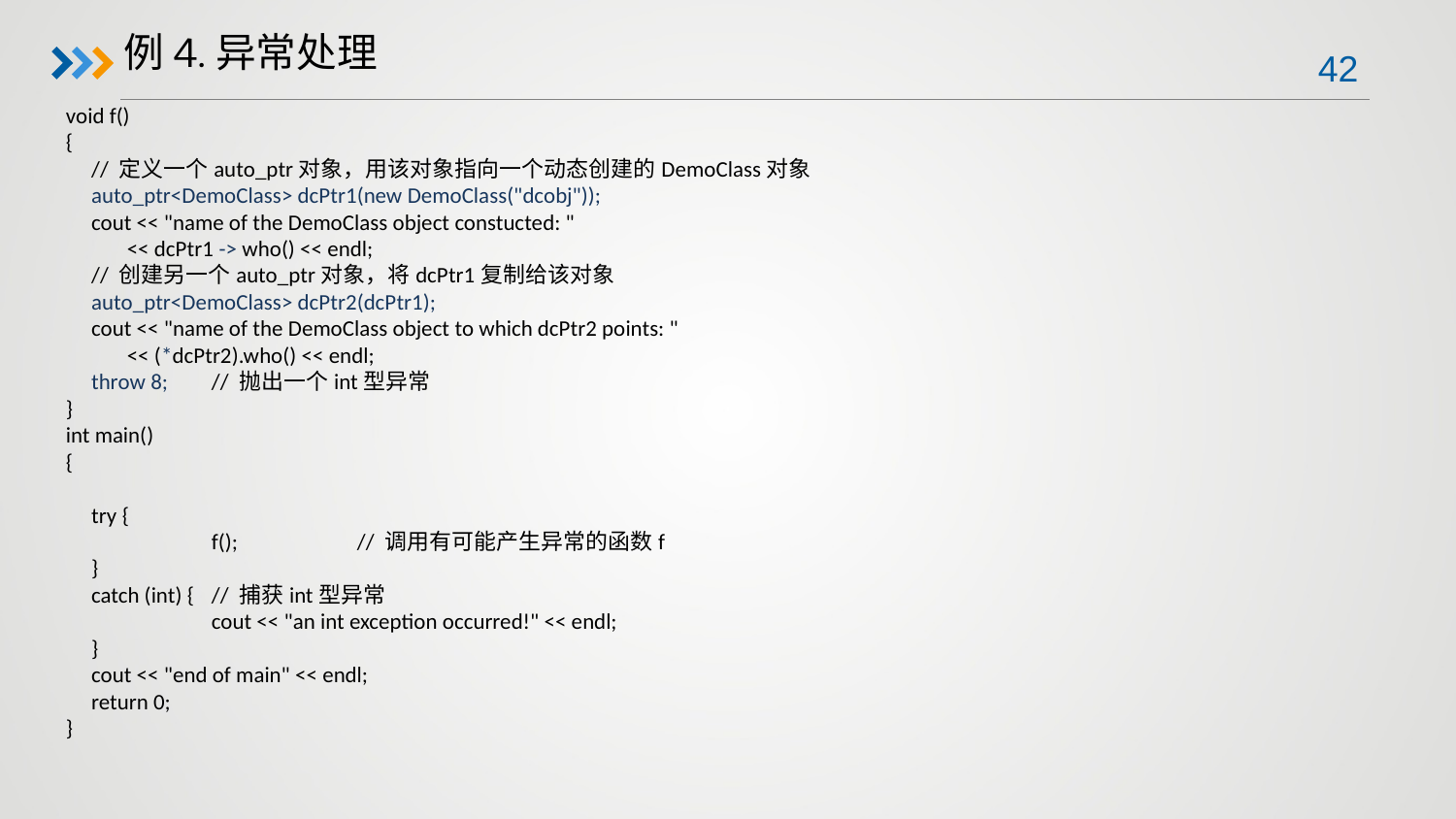

例4.异常处理

void f()
{
     // 定义一个auto_ptr对象，用该对象指向一个动态创建的DemoClass对象
     auto_ptr<DemoClass> dcPtr1(new DemoClass("dcobj"));
     cout << "name of the DemoClass object constucted: "
            << dcPtr1 -> who() << endl;
     // 创建另一个auto_ptr对象，将dcPtr1复制给该对象
     auto_ptr<DemoClass> dcPtr2(dcPtr1);
     cout << "name of the DemoClass object to which dcPtr2 points: "
            << (*dcPtr2).who() << endl;
     throw 8;	// 抛出一个int型异常
}
int main()
{

     try {
	f();	// 调用有可能产生异常的函数f
     }
     catch (int) {	// 捕获int型异常
	cout << "an int exception occurred!" << endl;
     }
     cout << "end of main" << endl;
     return 0;
}